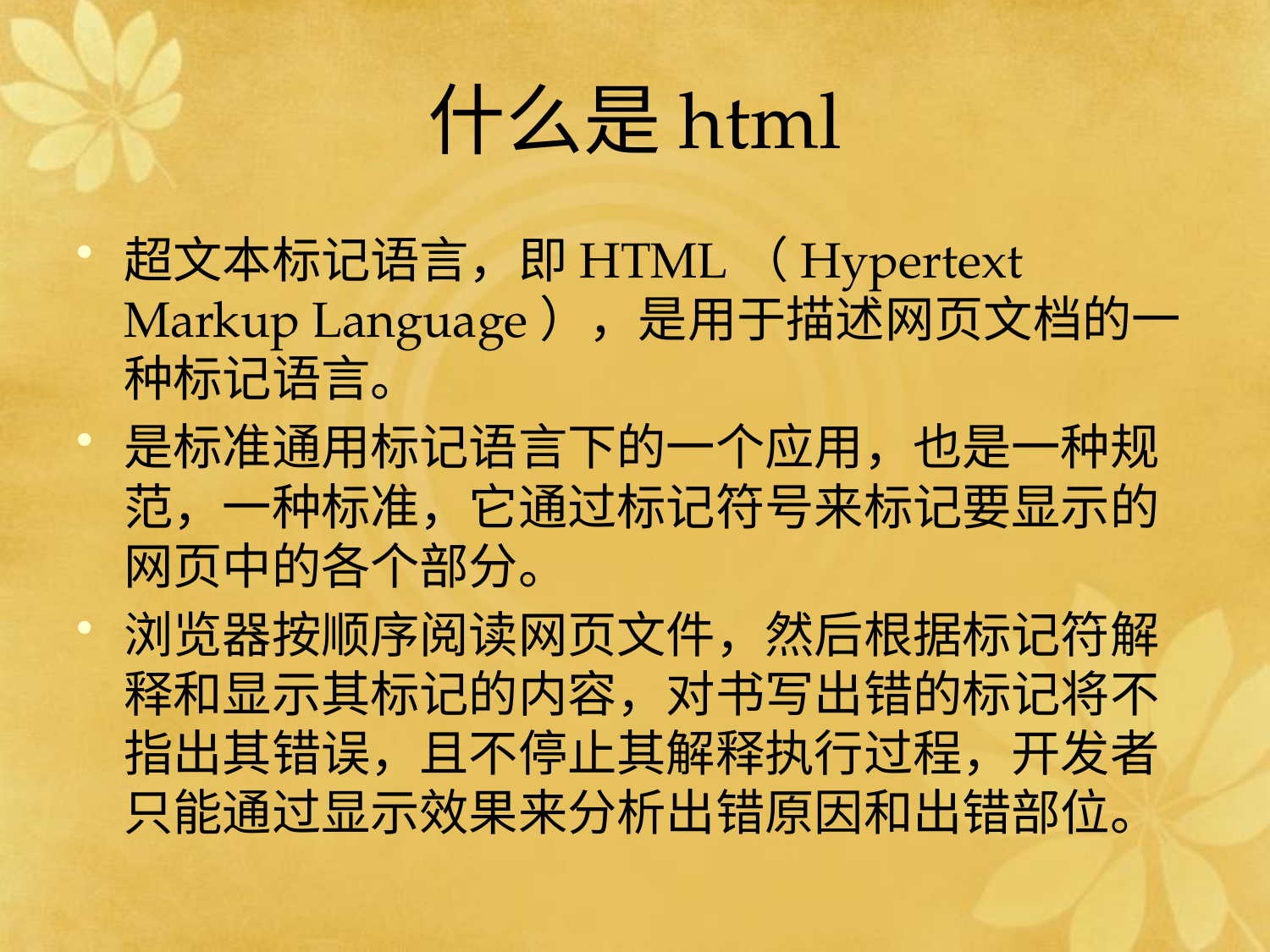

# 什么是html
超文本标记语言，即HTML（Hypertext Markup Language），是用于描述网页文档的一种标记语言。
是标准通用标记语言下的一个应用，也是一种规范，一种标准，它通过标记符号来标记要显示的网页中的各个部分。
浏览器按顺序阅读网页文件，然后根据标记符解释和显示其标记的内容，对书写出错的标记将不指出其错误，且不停止其解释执行过程，开发者只能通过显示效果来分析出错原因和出错部位。